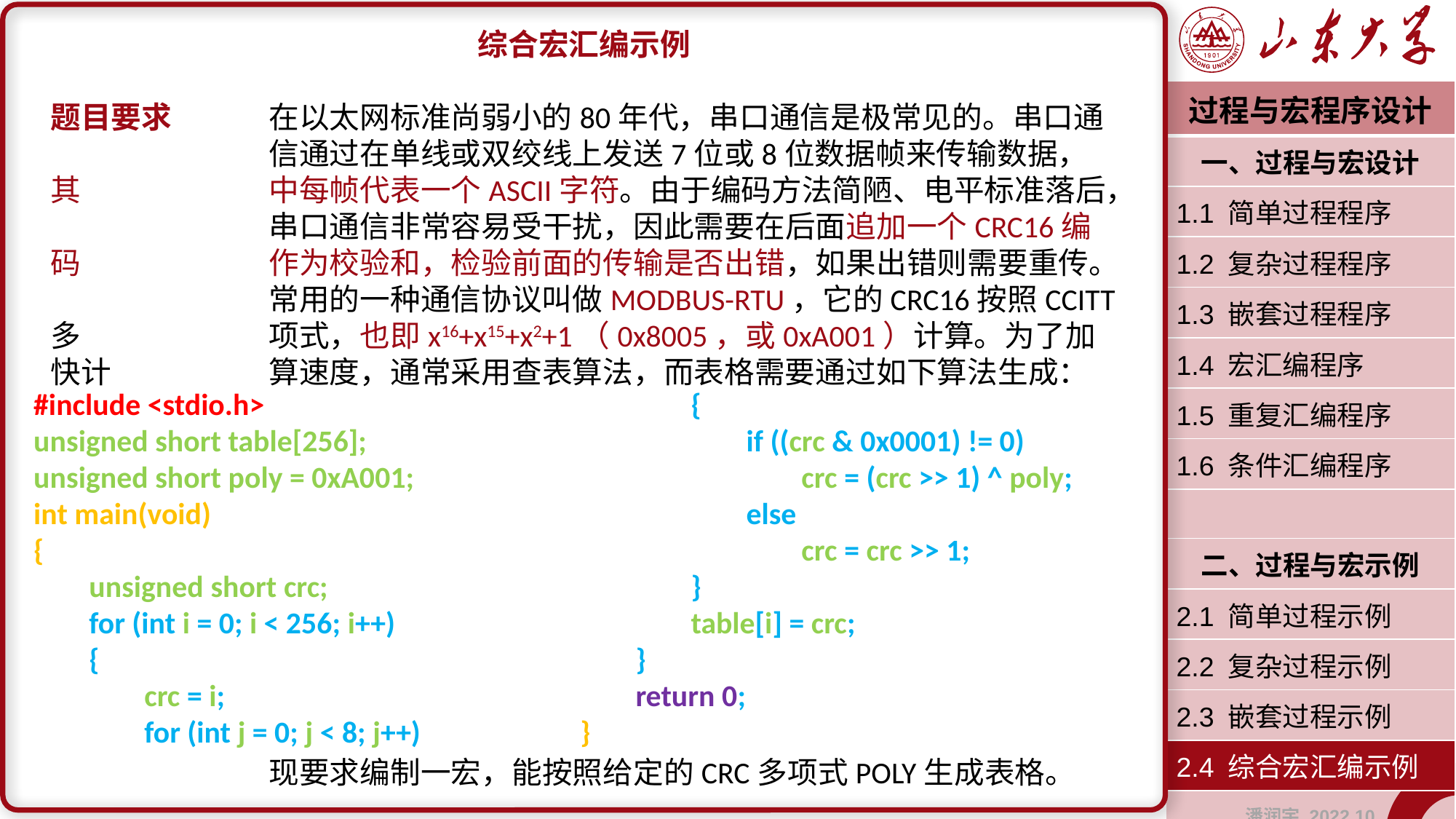

综合宏汇编示例

题目要求	在以太网标准尚弱小的80年代，串口通信是极常见的。串口通		信通过在单线或双绞线上发送7位或8位数据帧来传输数据，其		中每帧代表一个ASCII字符。由于编码方法简陋、电平标准落后，		串口通信非常容易受干扰，因此需要在后面追加一个CRC16编码		作为校验和，检验前面的传输是否出错，如果出错则需要重传。
		常用的一种通信协议叫做MODBUS-RTU，它的CRC16按照CCITT多		项式，也即x16+x15+x2+1（0x8005，或0xA001）计算。为了加快计		算速度，通常采用查表算法，而表格需要通过如下算法生成：

		现要求编制一宏，能按照给定的CRC多项式POLY生成表格。
| 过程与宏程序设计 |
| --- |
| 一、过程与宏设计 |
| 1.1 简单过程程序 |
| 1.2 复杂过程程序 |
| 1.3 嵌套过程程序 |
| 1.4 宏汇编程序 |
| 1.5 重复汇编程序 |
| 1.6 条件汇编程序 |
|  |
| 二、过程与宏示例 |
| 2.1 简单过程示例 |
| 2.2 复杂过程示例 |
| 2.3 嵌套过程示例 |
| 2.4 综合宏汇编示例 |
| 潘润宇 2022.10 |
#include <stdio.h>
unsigned short table[256];
unsigned short poly = 0xA001;
int main(void)
{
        unsigned short crc;
        for (int i = 0; i < 256; i++)
        {
                crc = i;
                for (int j = 0; j < 8; j++)
                {
                        if ((crc & 0x0001) != 0)
                                crc = (crc >> 1) ^ poly;
                        else
                                crc = crc >> 1;
                }
                table[i] = crc;
        }
        return 0;
}